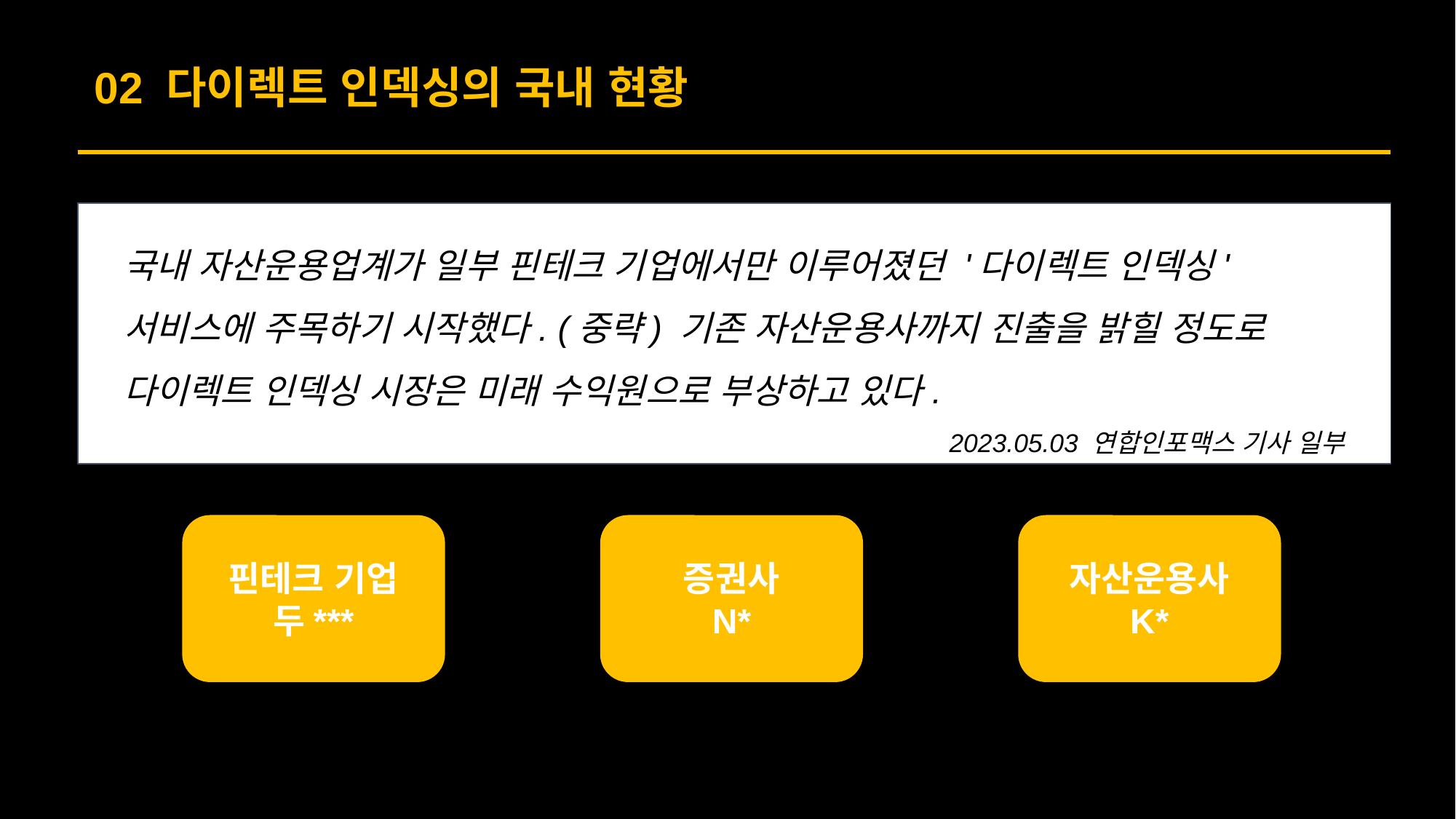

02 다이렉트 인덱싱의 국내 현황

국내 자산운용업계가 일부 핀테크 기업에서만 이루어졌던 '다이렉트 인덱싱' 서비스에 주목하기 시작했다. (중략) 기존 자산운용사까지 진출을 밝힐 정도로 다이렉트 인덱싱 시장은 미래 수익원으로 부상하고 있다.
2023.05.03 연합인포맥스 기사 일부
핀테크 기업
두***
증권사
N*
자산운용사
K*